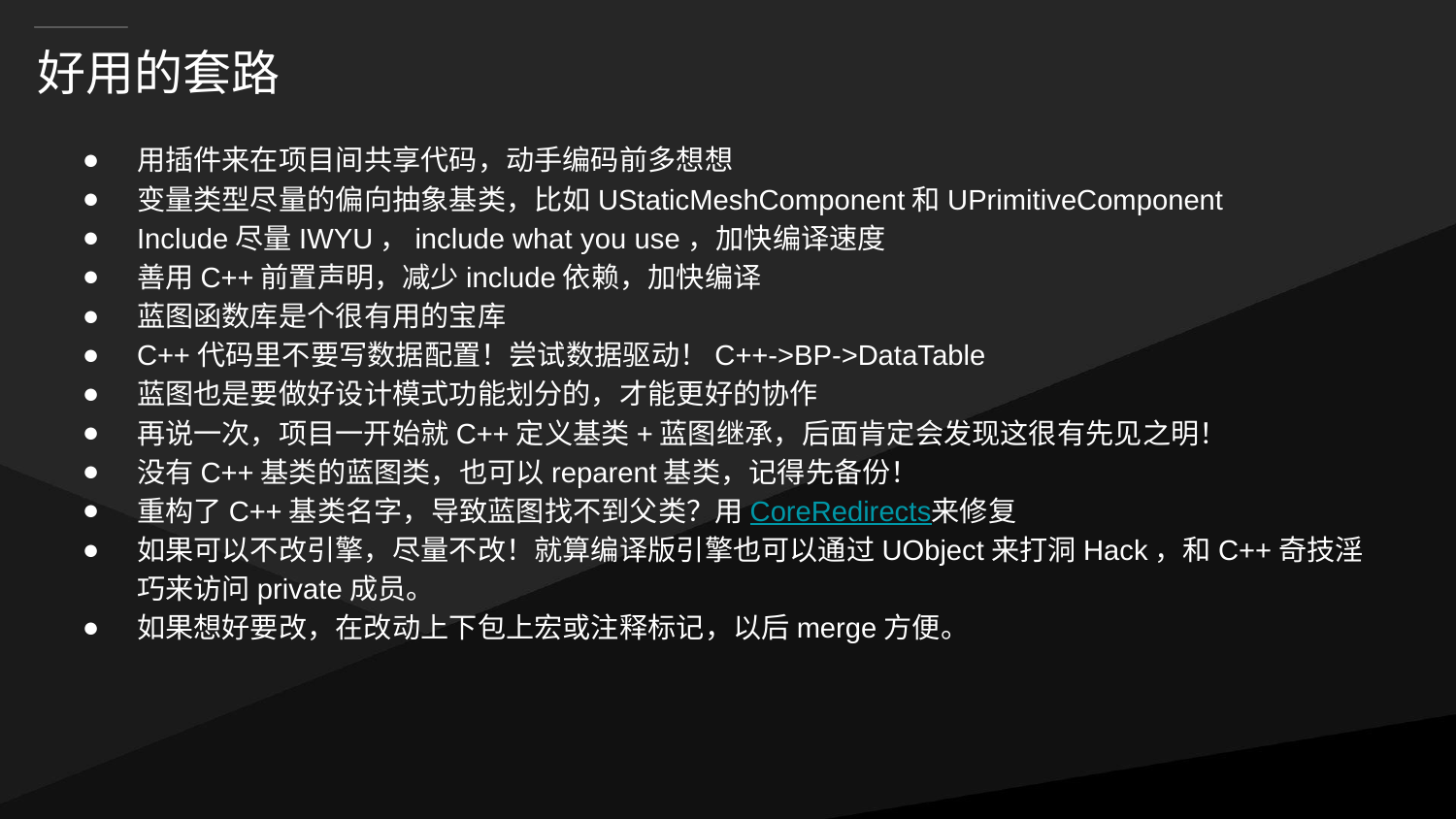

# 好用的套路
用插件来在项目间共享代码，动手编码前多想想
变量类型尽量的偏向抽象基类，比如UStaticMeshComponent和UPrimitiveComponent
Include尽量IWYU，include what you use，加快编译速度
善用C++前置声明，减少include依赖，加快编译
蓝图函数库是个很有用的宝库
C++代码里不要写数据配置！尝试数据驱动！C++->BP->DataTable
蓝图也是要做好设计模式功能划分的，才能更好的协作
再说一次，项目一开始就C++定义基类+蓝图继承，后面肯定会发现这很有先见之明！
没有C++基类的蓝图类，也可以reparent基类，记得先备份！
重构了C++基类名字，导致蓝图找不到父类？用CoreRedirects来修复
如果可以不改引擎，尽量不改！就算编译版引擎也可以通过UObject来打洞Hack，和C++奇技淫巧来访问private成员。
如果想好要改，在改动上下包上宏或注释标记，以后merge方便。